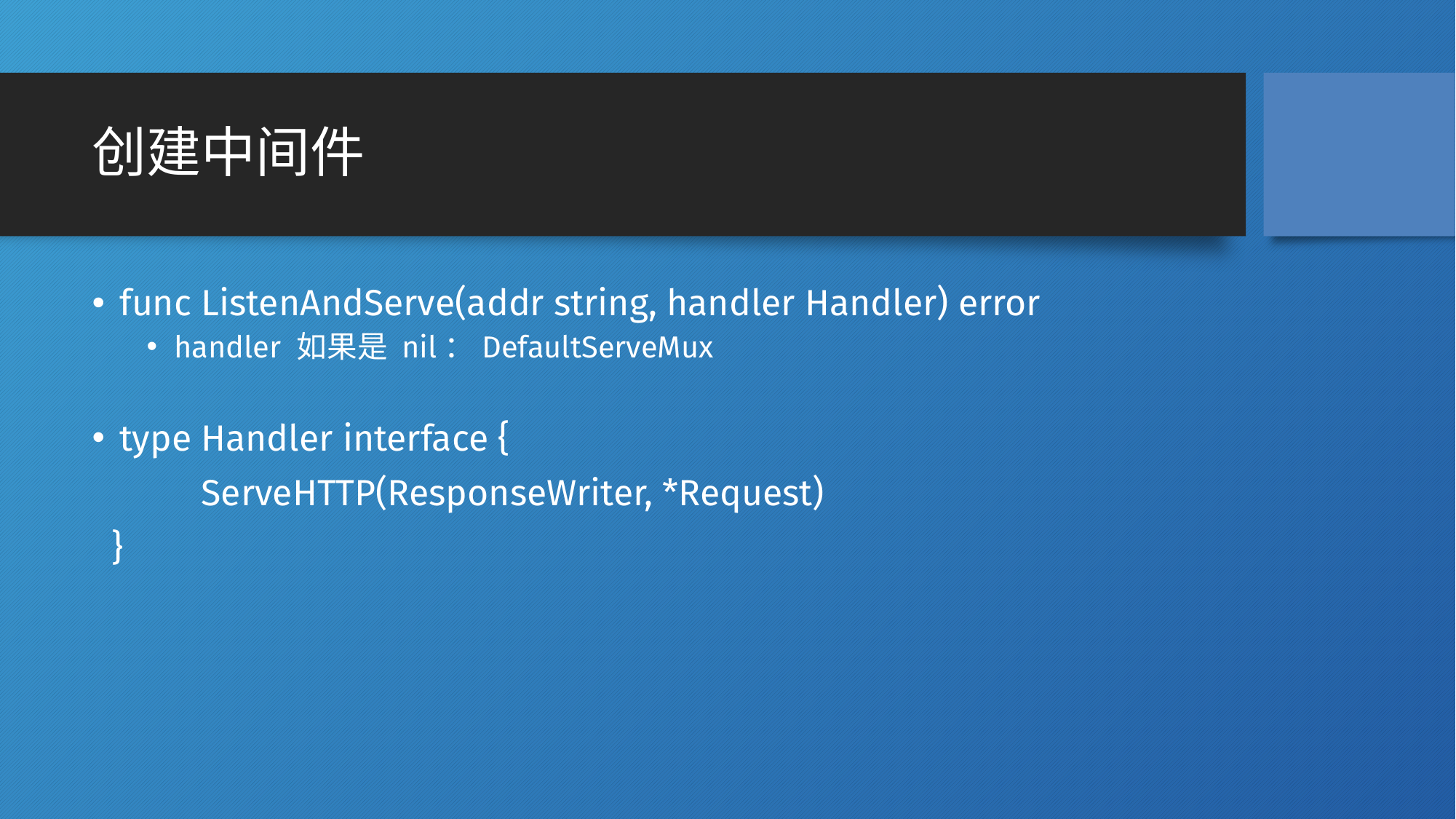

# 创建中间件
func ListenAndServe(addr string, handler Handler) error
handler 如果是 nil：DefaultServeMux

type Handler interface {
	ServeHTTP(ResponseWriter, *Request)
  }